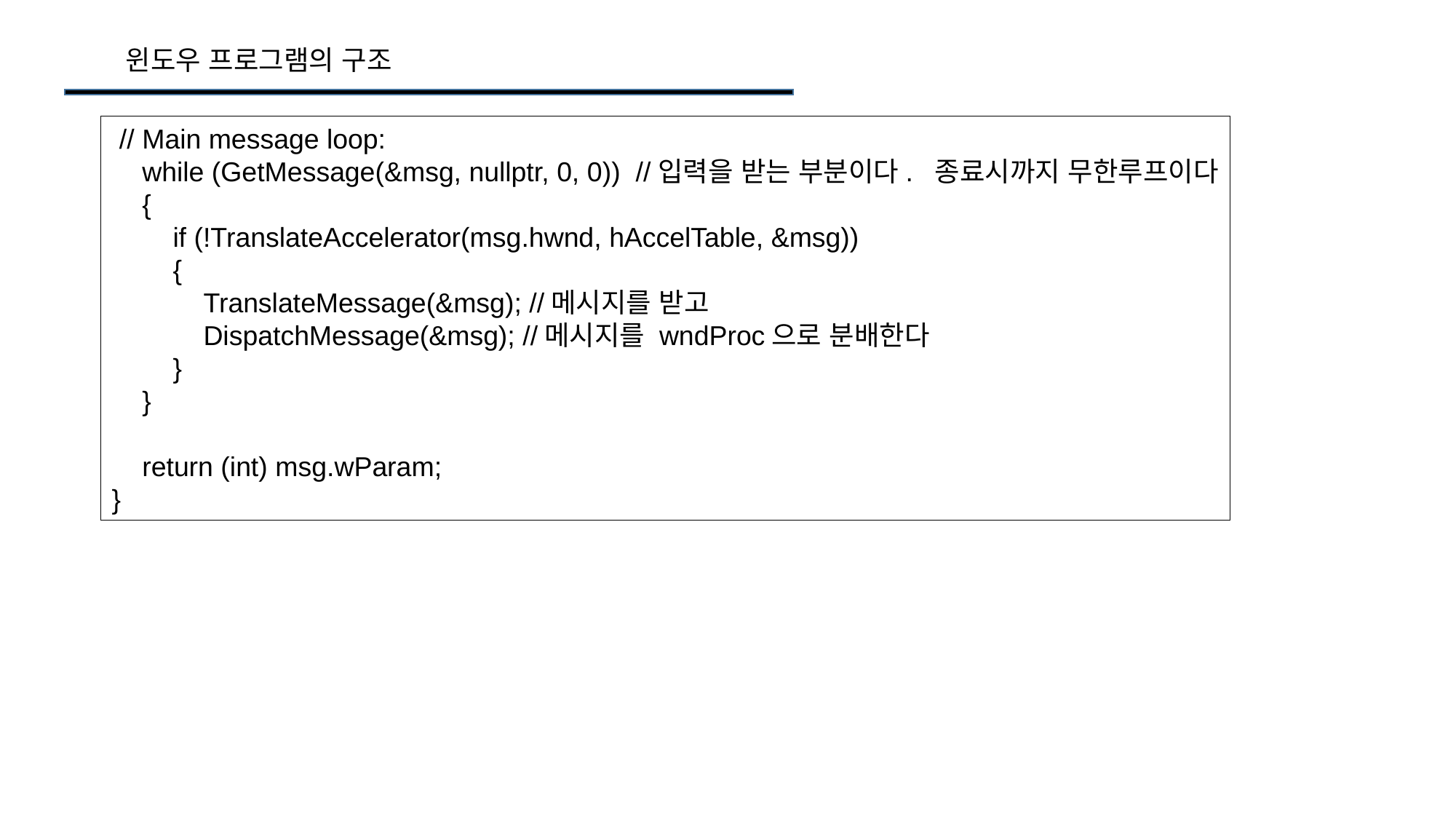

윈도우 프로그램의 구조

 // Main message loop:
    while (GetMessage(&msg, nullptr, 0, 0))  //입력을 받는 부분이다.  종료시까지 무한루프이다
    {
        if (!TranslateAccelerator(msg.hwnd, hAccelTable, &msg))
        {
            TranslateMessage(&msg); //메시지를 받고
            DispatchMessage(&msg); //메시지를 wndProc으로 분배한다
        }
    }

    return (int) msg.wParam;
}